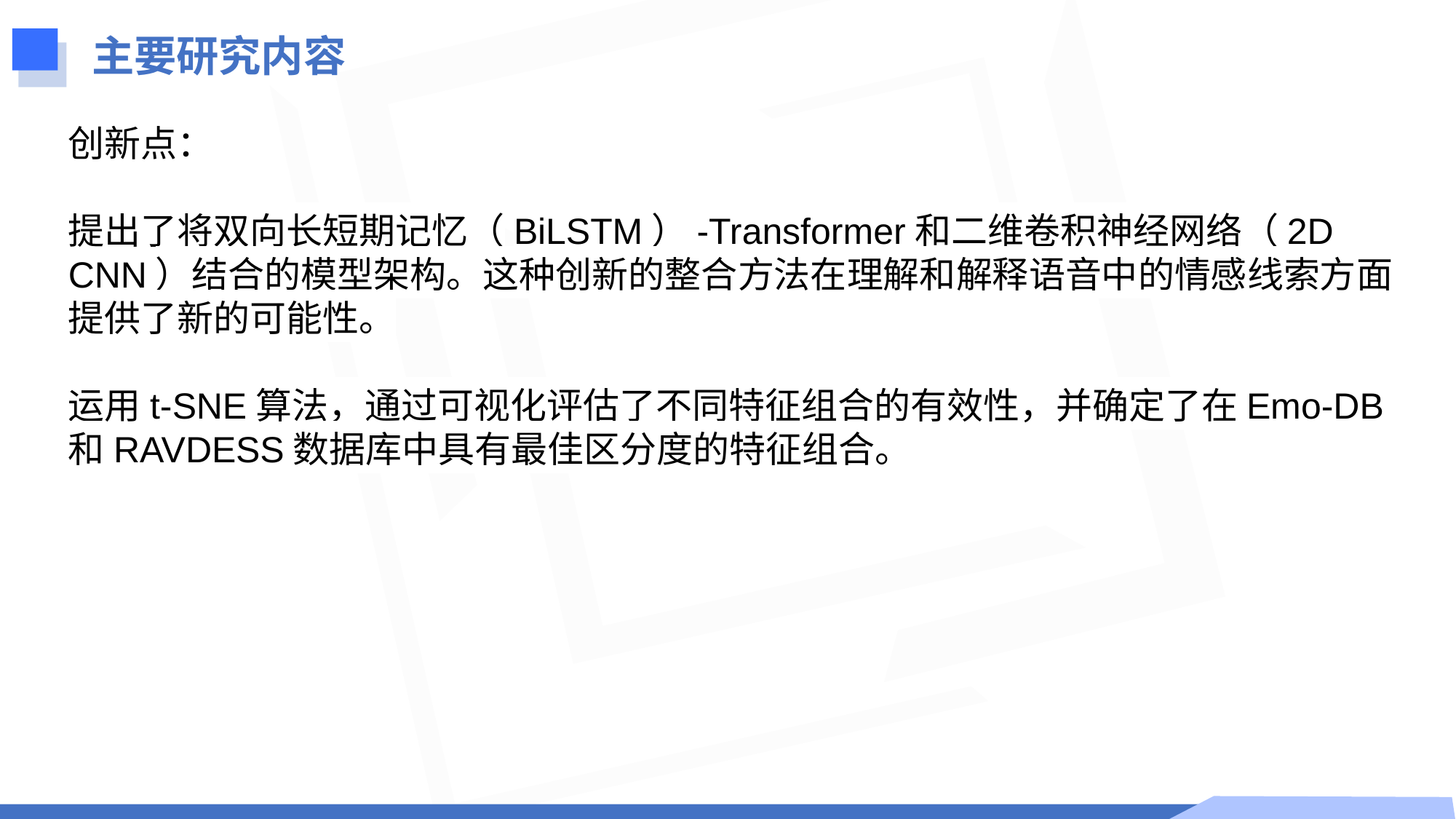

主要研究内容

创新点：

提出了将双向长短期记忆（BiLSTM）-Transformer和二维卷积神经网络（2D CNN）结合的模型架构。这种创新的整合方法在理解和解释语音中的情感线索方面提供了新的可能性。

运用t-SNE算法，通过可视化评估了不同特征组合的有效性，并确定了在Emo-DB和RAVDESS数据库中具有最佳区分度的特征组合。